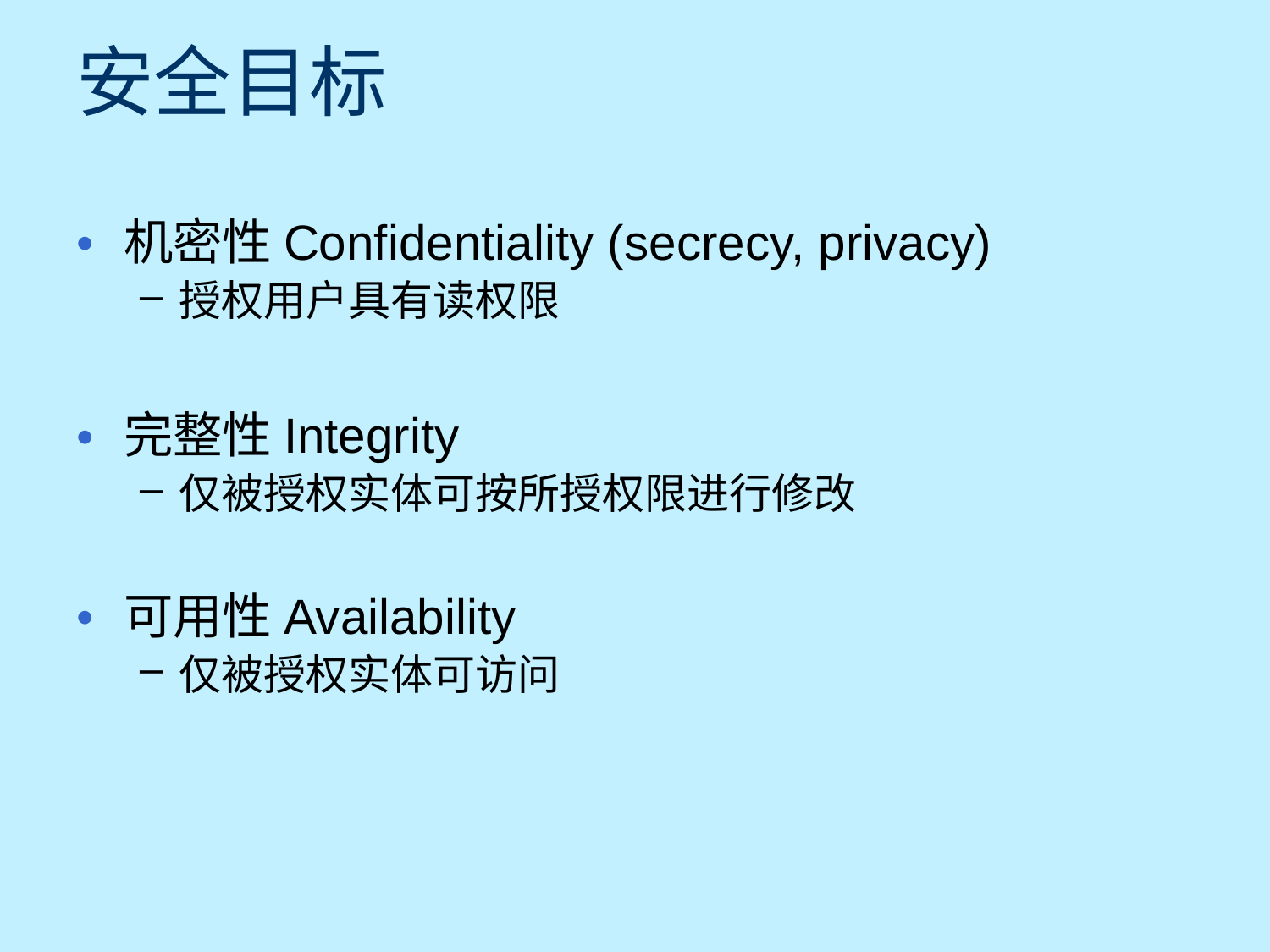

# 安全目标
机密性Confidentiality (secrecy, privacy)
授权用户具有读权限

完整性Integrity
仅被授权实体可按所授权限进行修改

可用性Availability
仅被授权实体可访问
23